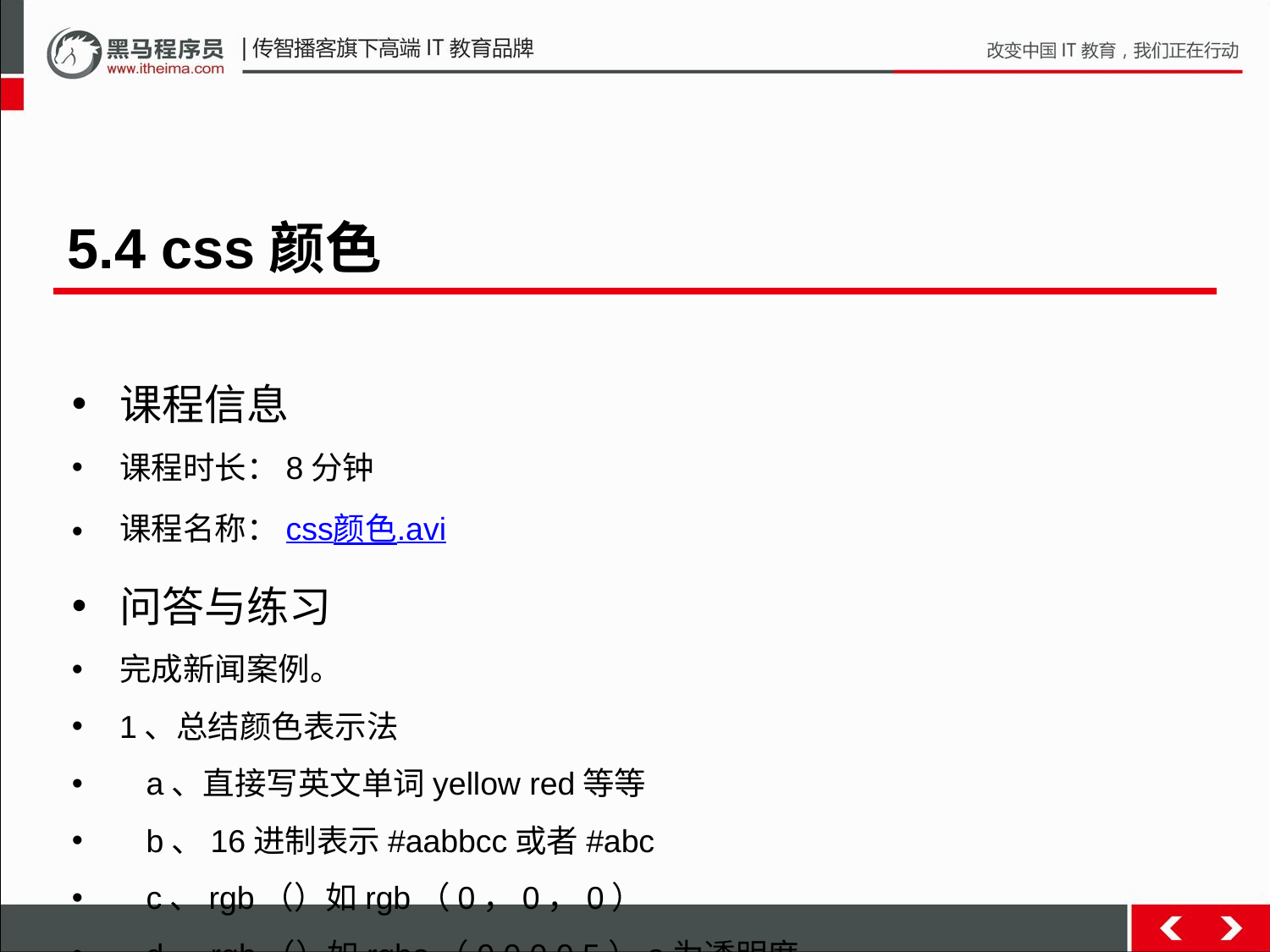

5.4 css颜色
课程信息
课程时长：8分钟
课程名称：css颜色.avi
问答与练习
完成新闻案例。
1、总结颜色表示法
   a、直接写英文单词yellow red等等
   b、16进制表示#aabbcc或者#abc
   c、rgb（）如rgb（0，0，0）
   d、rgb（）如rgba（0,0,0,0.5）a为透明度